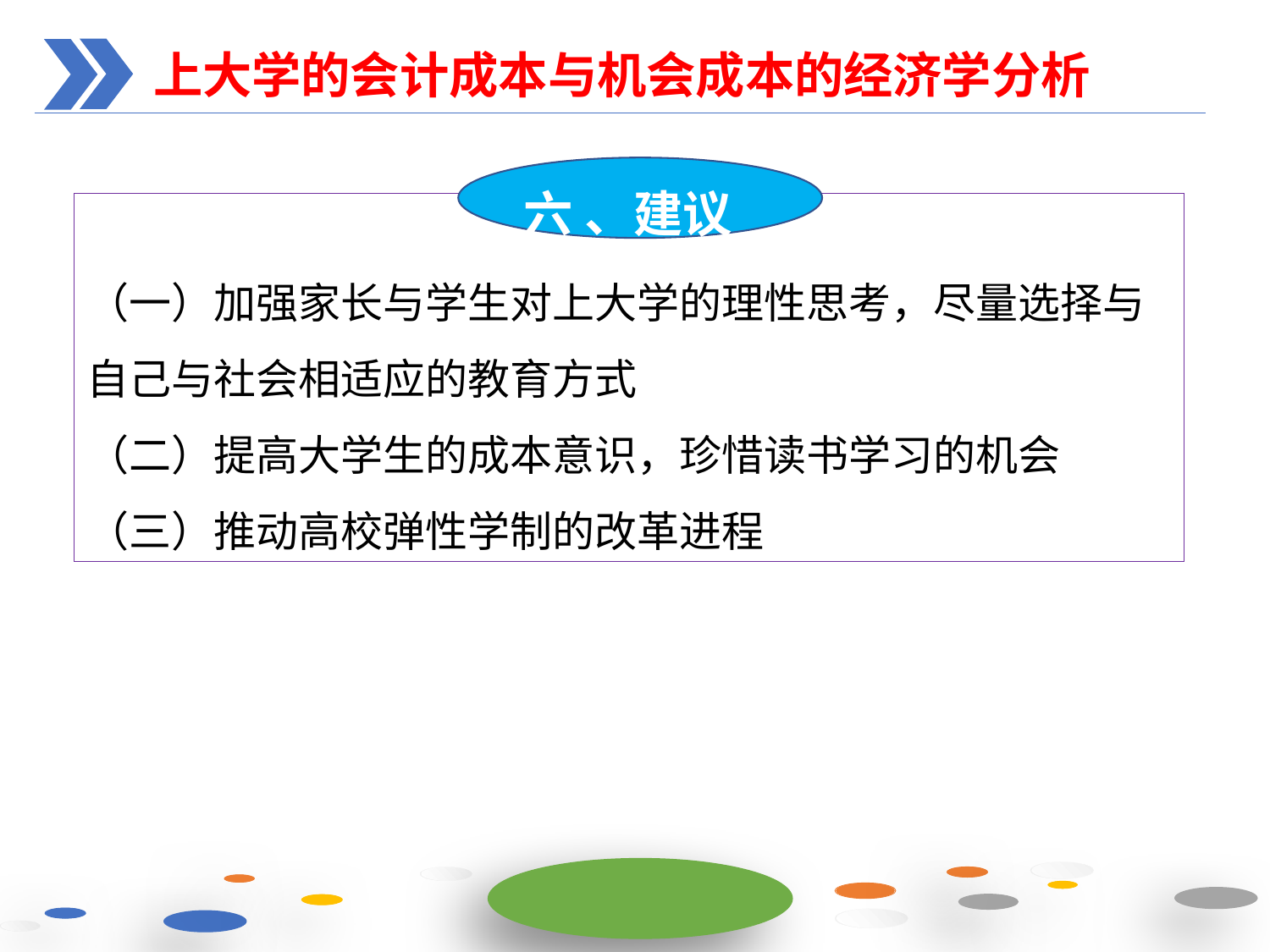

上大学的会计成本与机会成本的经济学分析
六 、建议

（一）加强家长与学生对上大学的理性思考，尽量选择与自己与社会相适应的教育方式
（二）提高大学生的成本意识，珍惜读书学习的机会
（三）推动高校弹性学制的改革进程